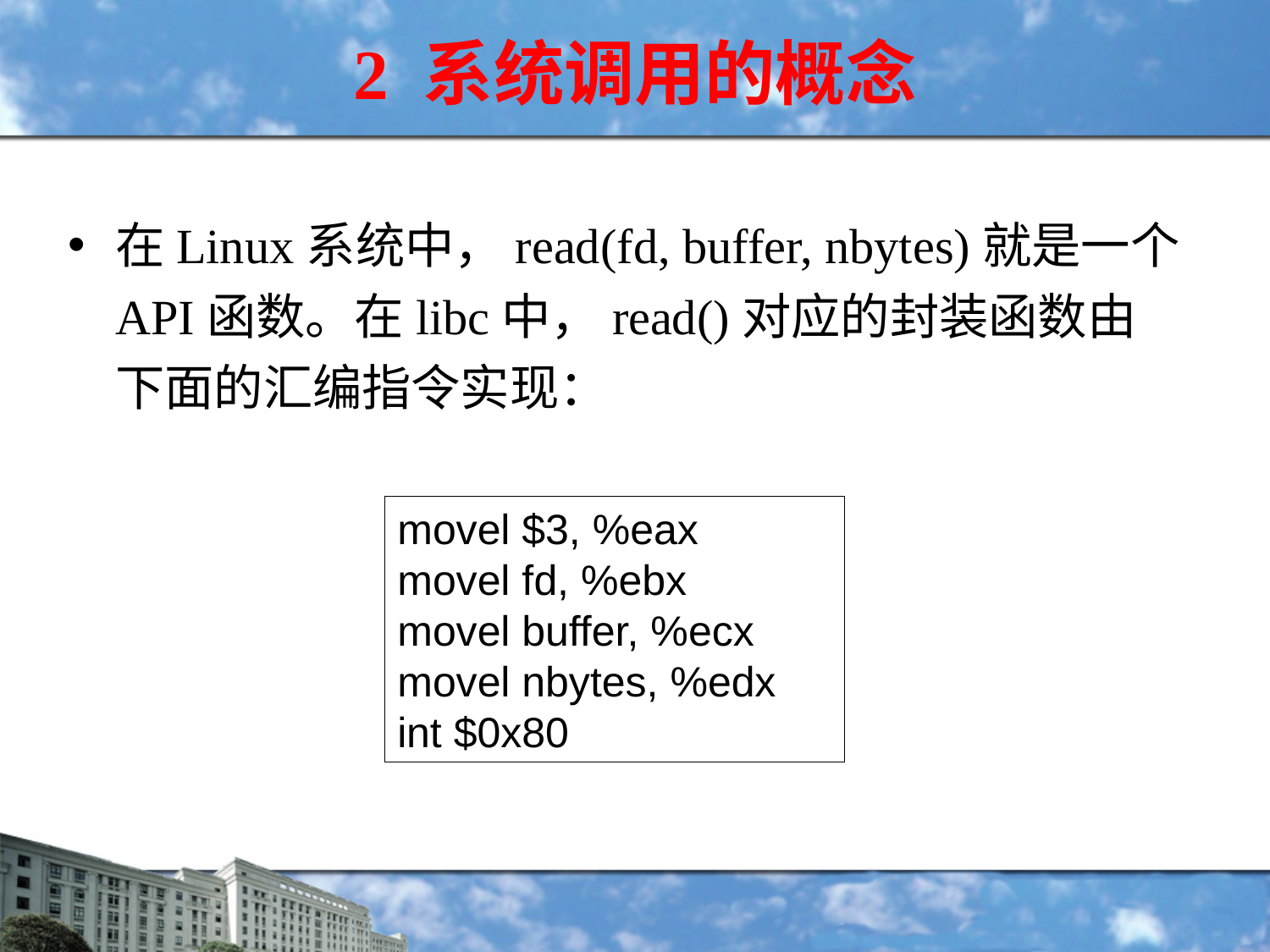

# 2 系统调用的概念
在Linux系统中，read(fd, buffer, nbytes)就是一个API函数。在libc中，read()对应的封装函数由下面的汇编指令实现：

movel $3, %eax
movel fd, %ebx
movel buffer, %ecx
movel nbytes, %edx
int $0x80